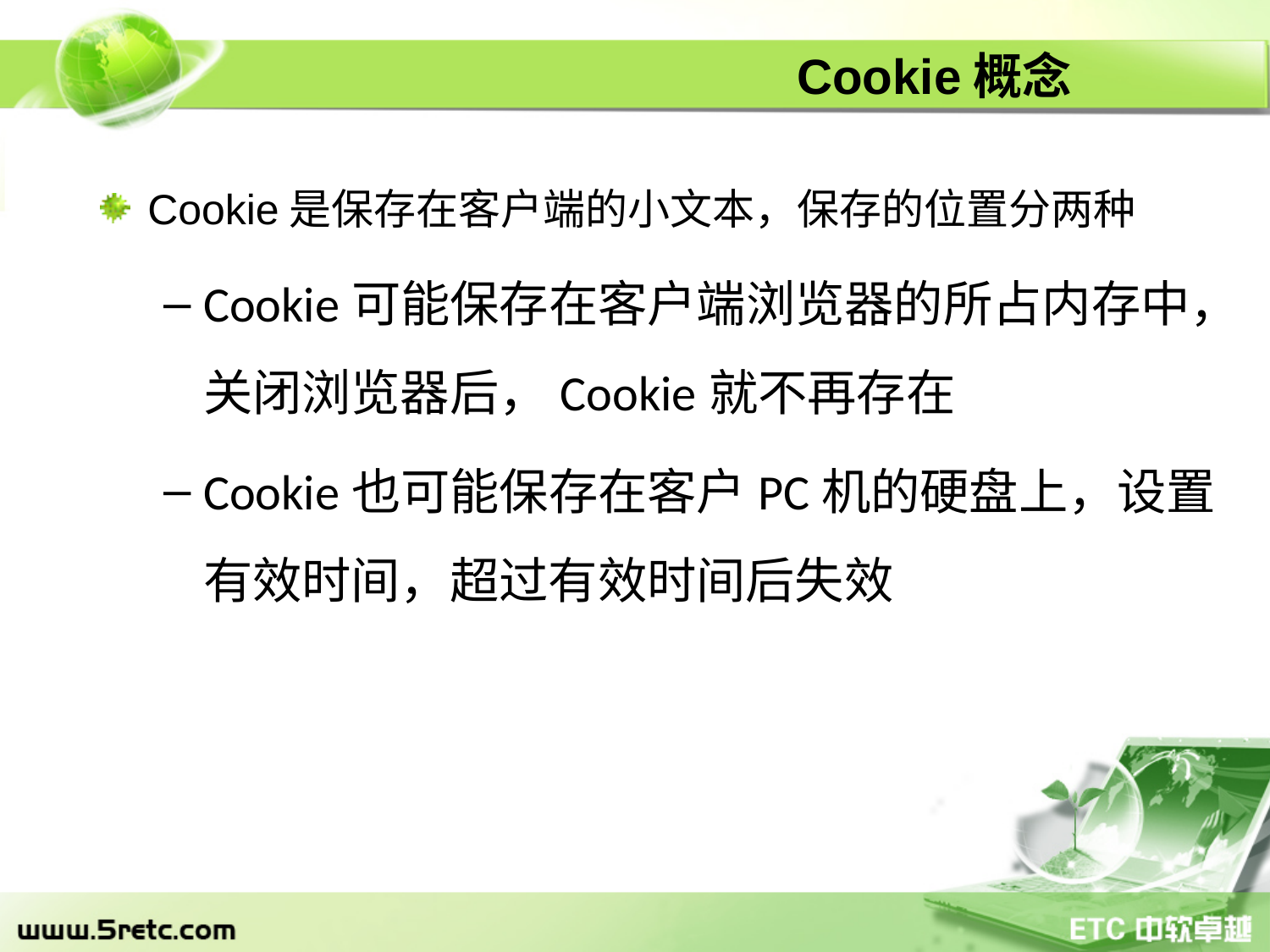

# Cookie概念
Cookie是保存在客户端的小文本，保存的位置分两种
Cookie可能保存在客户端浏览器的所占内存中，关闭浏览器后，Cookie就不再存在
Cookie也可能保存在客户PC机的硬盘上，设置有效时间，超过有效时间后失效